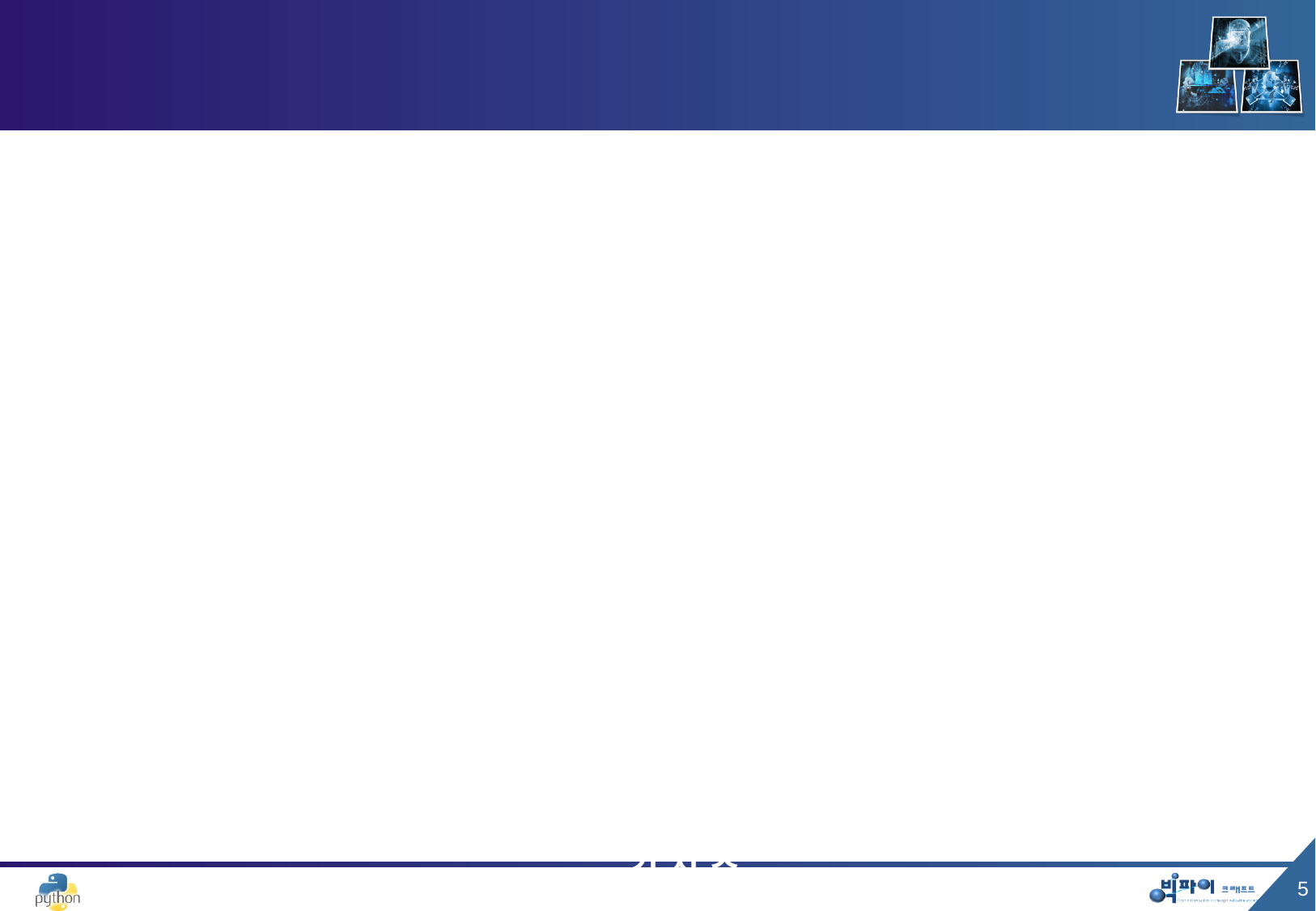

#

빅데이터 연계전공 파이썬 특강
김 진 수